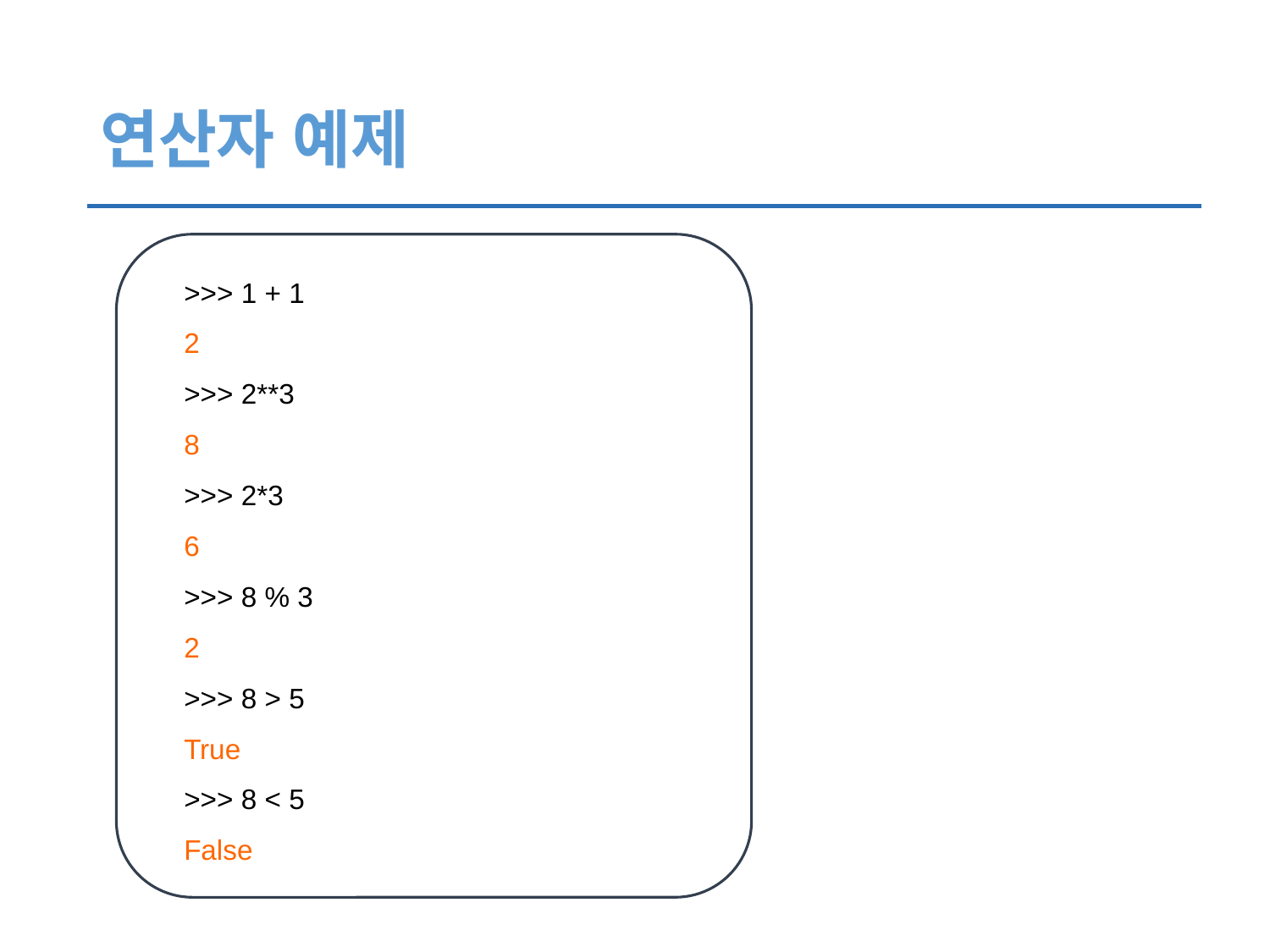

# 연산자 예제

>>> 1 + 1
2
>>> 2**3
8
>>> 2*3
6
>>> 8 % 3
2
>>> 8 > 5
True
>>> 8 < 5
False